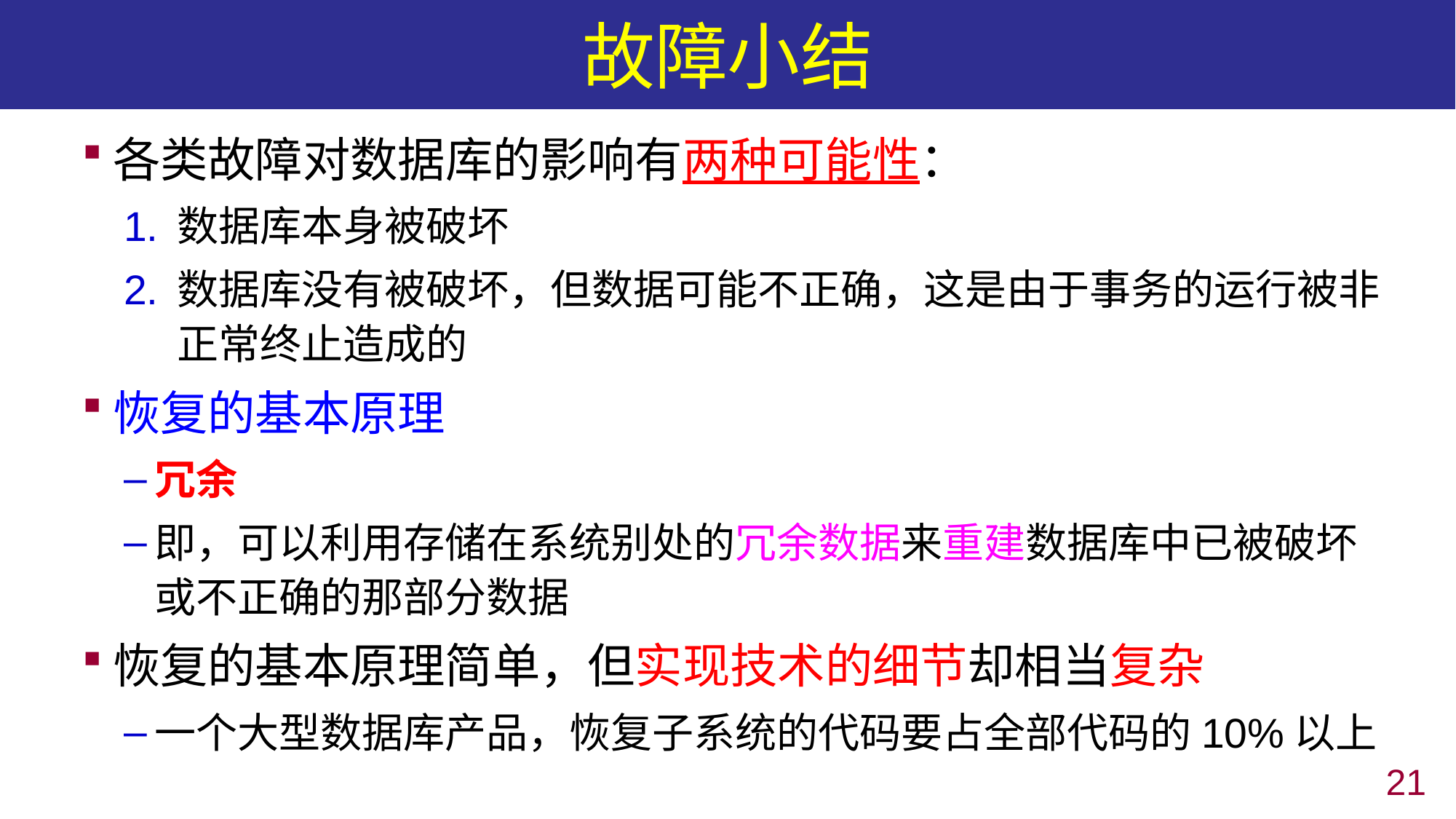

# 故障小结
各类故障对数据库的影响有两种可能性：
数据库本身被破坏
数据库没有被破坏，但数据可能不正确，这是由于事务的运行被非正常终止造成的
恢复的基本原理
冗余
即，可以利用存储在系统别处的冗余数据来重建数据库中已被破坏或不正确的那部分数据
恢复的基本原理简单，但实现技术的细节却相当复杂
一个大型数据库产品，恢复子系统的代码要占全部代码的10%以上
21